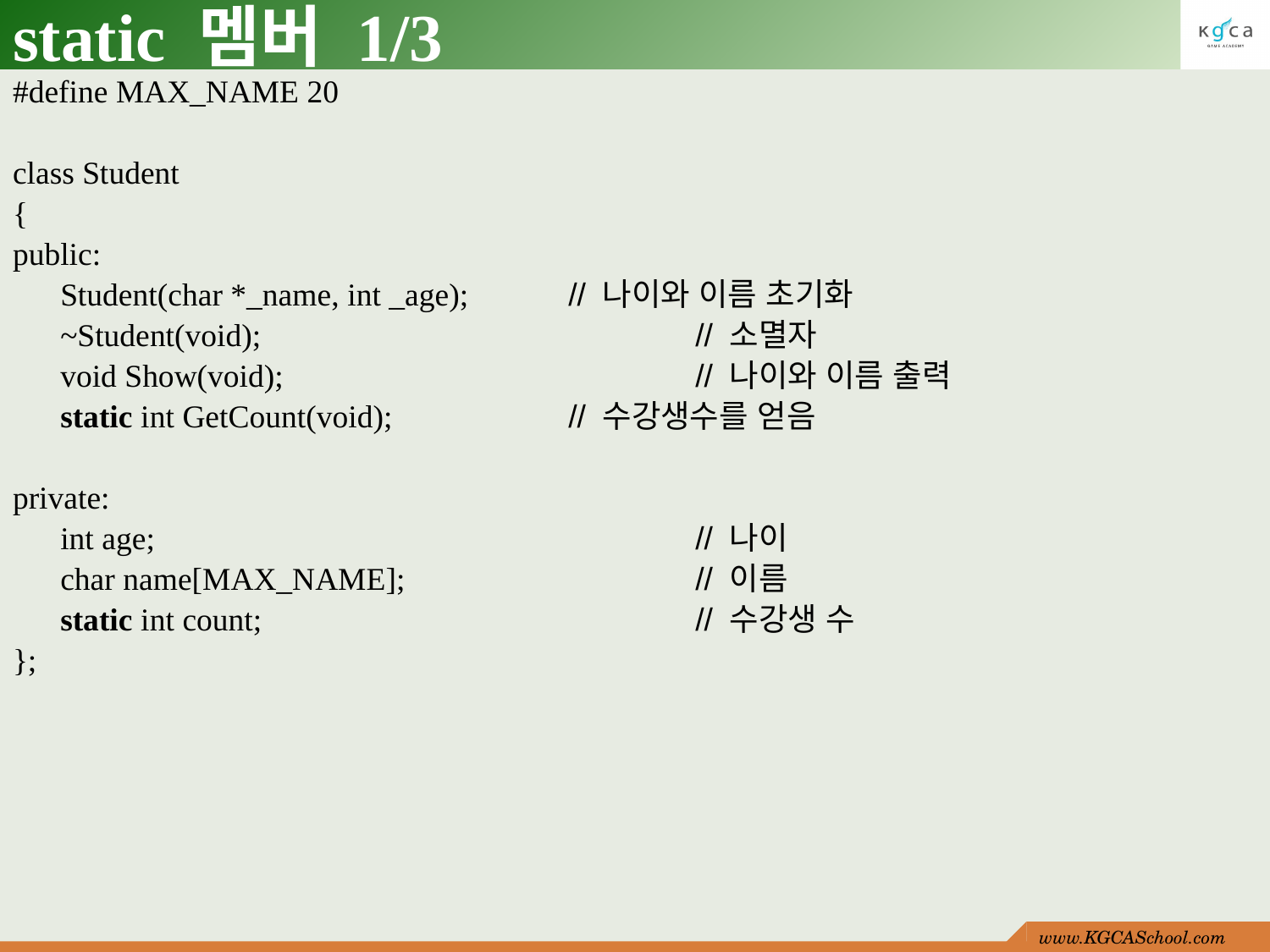

# static 멤버 1/3
#define MAX_NAME 20

class Student
{
public:
	Student(char *_name, int _age);	// 나이와 이름 초기화
	~Student(void);				// 소멸자
	void Show(void);				// 나이와 이름 출력
	static int GetCount(void);		// 수강생수를 얻음

private:
	int age;					// 나이
	char name[MAX_NAME];			// 이름
	static int count;				// 수강생 수
};